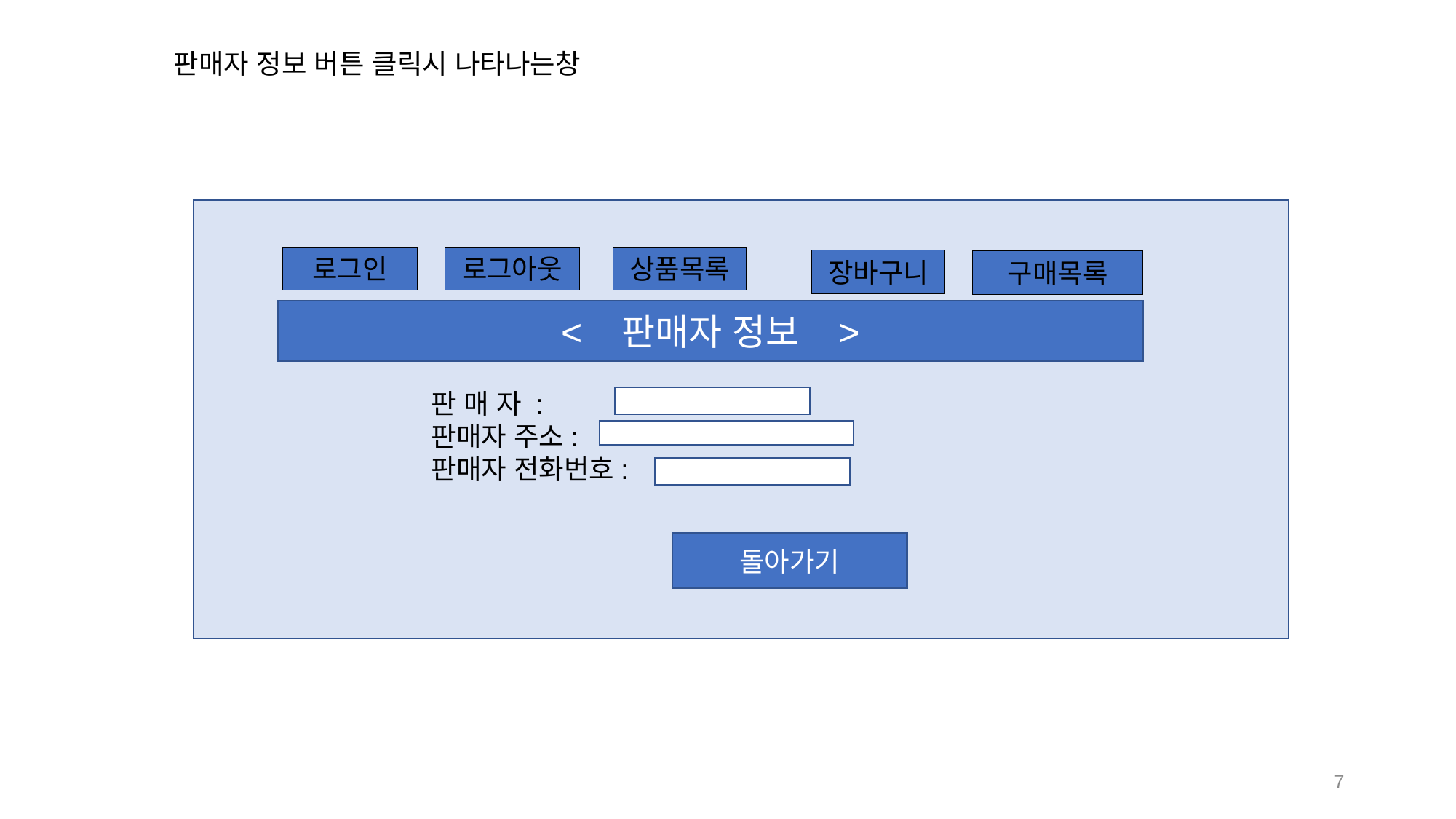

판매자 정보 버튼 클릭시 나타나는창

로그인
로그아웃
상품목록
장바구니
구매목록
<   판매자 정보   >
판 매 자 :
판매자 주소:
판매자 전화번호:

돌아가기
7